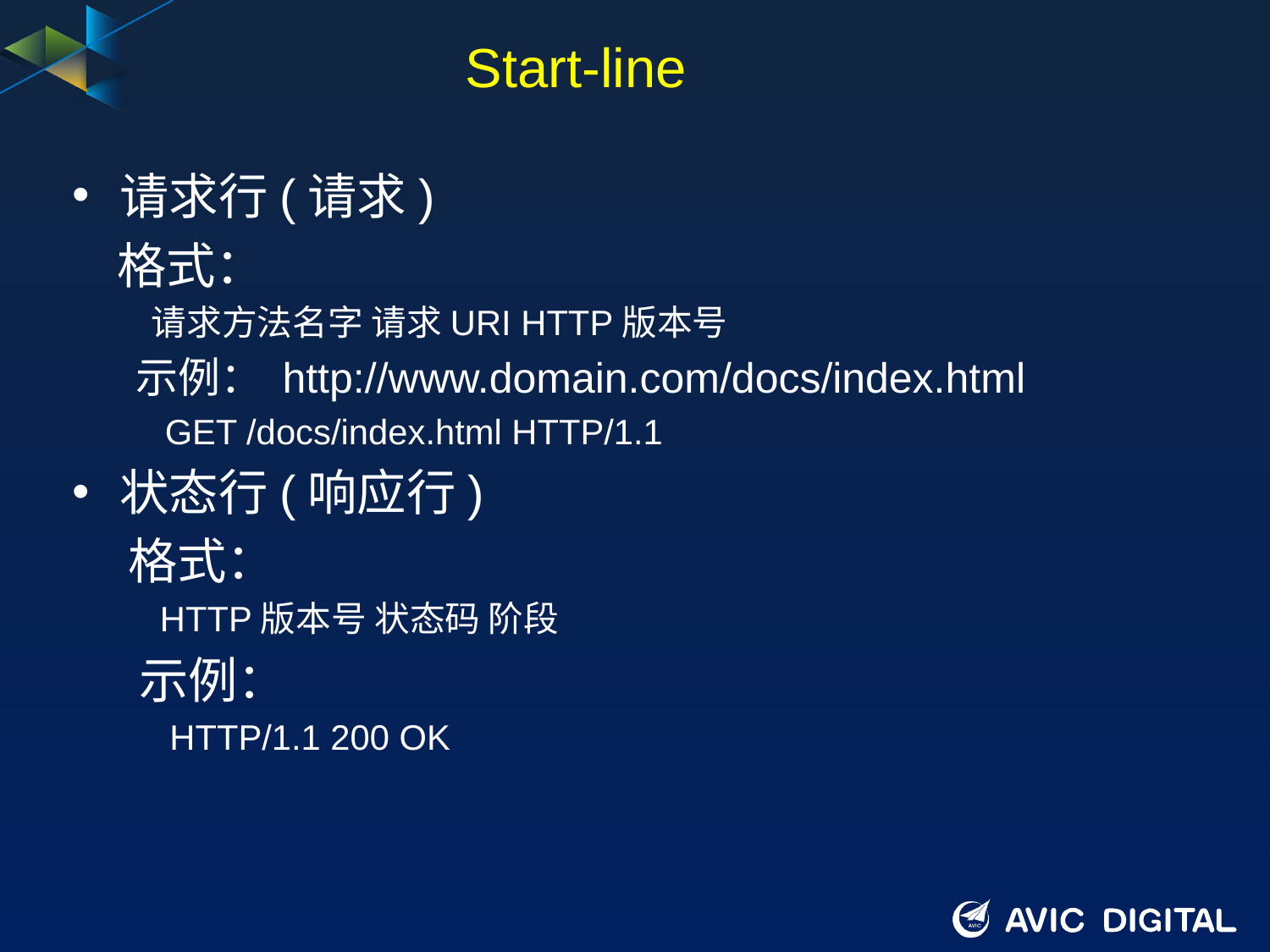

# Start-line
请求行(请求)
   格式：
         请求方法名字 请求URI HTTP版本号
示例： http://www.domain.com/docs/index.html
   GET /docs/index.html HTTP/1.1
状态行(响应行)
    格式：
         HTTP版本号 状态码 阶段
     示例：
          HTTP/1.1 200 OK